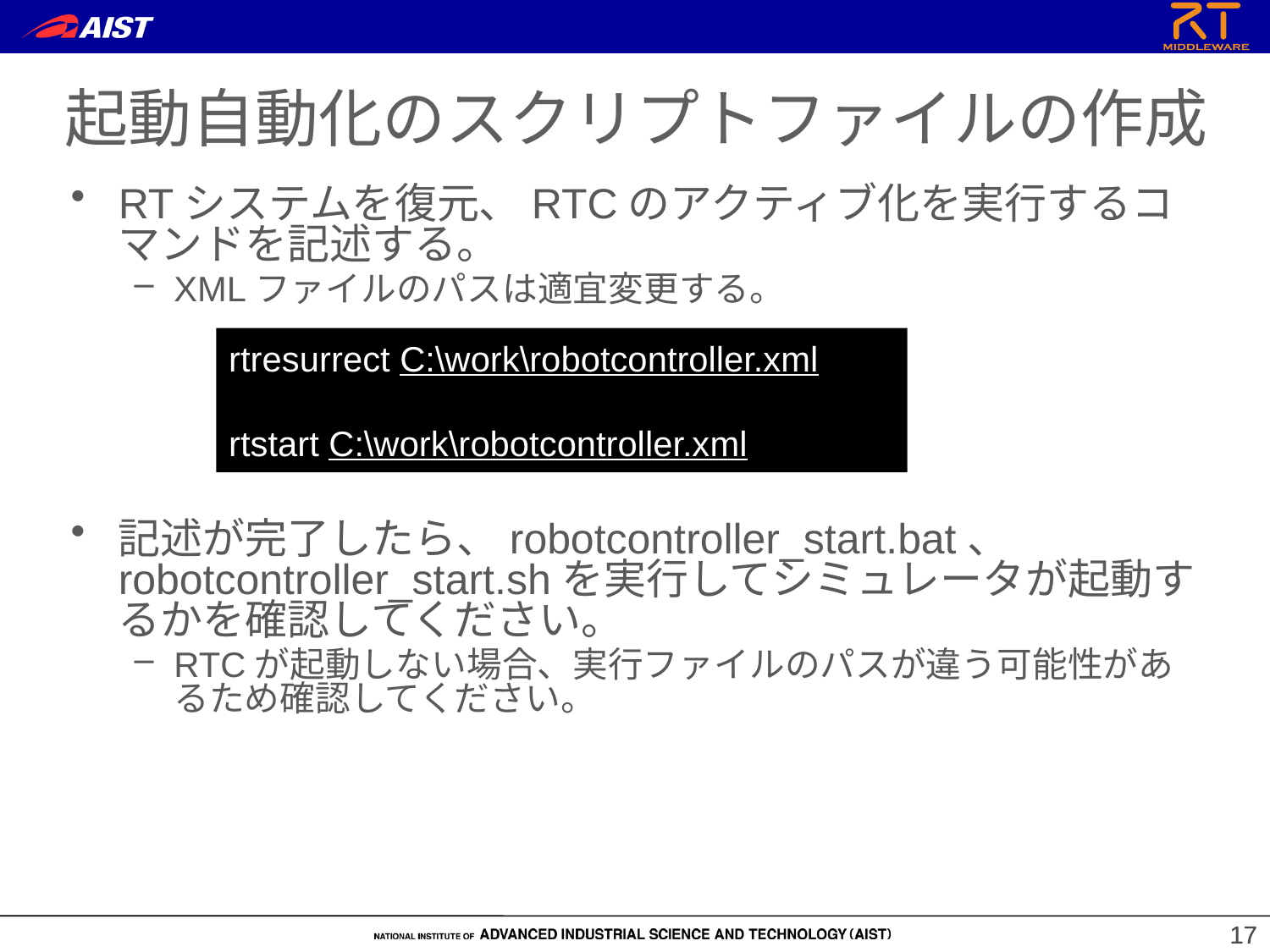

起動自動化のスクリプトファイルの作成
RTシステムを復元、RTCのアクティブ化を実行するコマンドを記述する。
XMLファイルのパスは適宜変更する。

記述が完了したら、robotcontroller_start.bat、 robotcontroller_start.shを実行してシミュレータが起動するかを確認してください。
RTCが起動しない場合、実行ファイルのパスが違う可能性があるため確認してください。

rtresurrect C:\work\robotcontroller.xml

rtstart C:\work\robotcontroller.xml
17
17